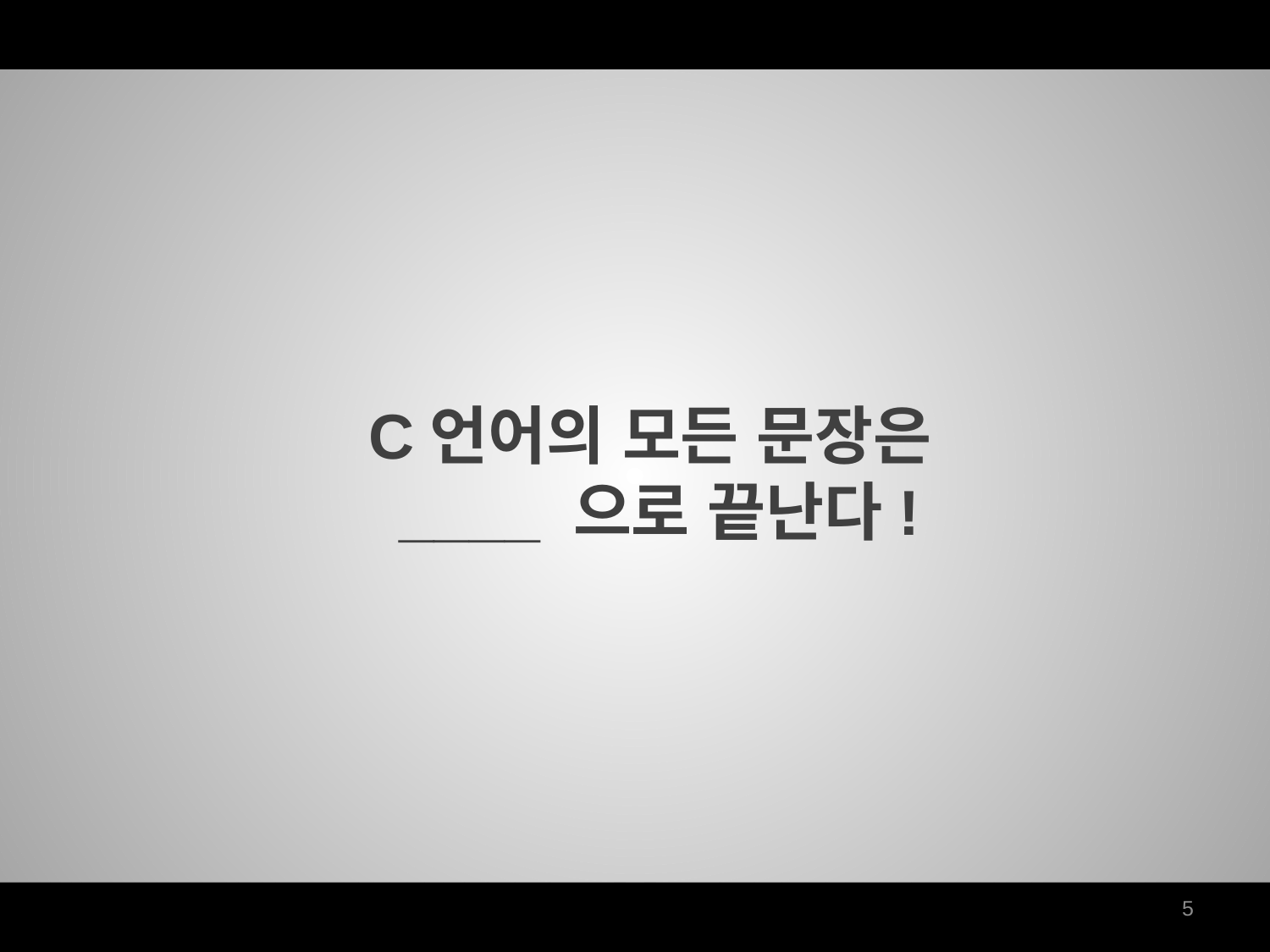

C언어의 모든 문장은
____ 으로 끝난다!
5